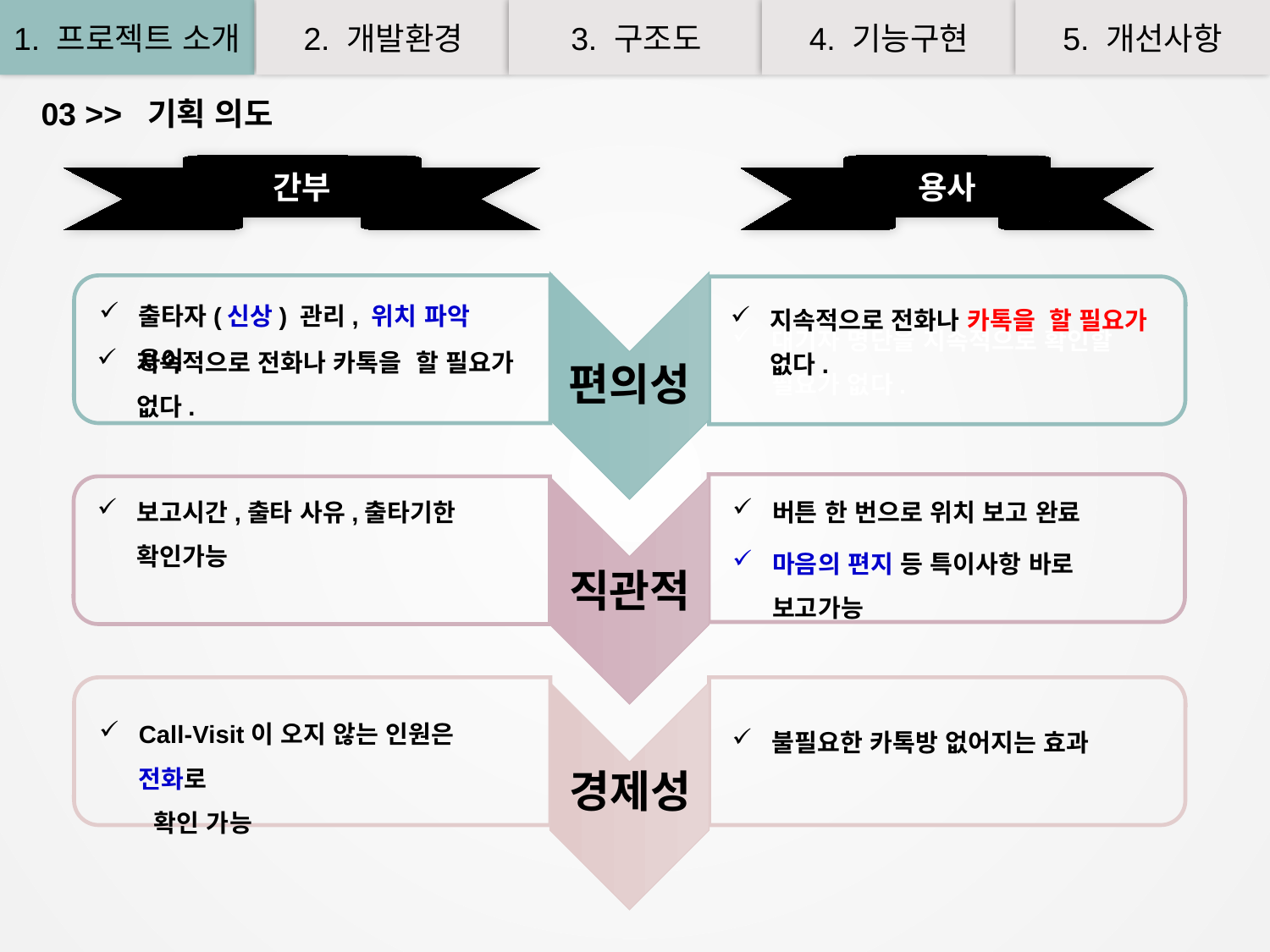

1. 프로젝트 소개
2. 개발환경
3. 구조도
4. 기능구현
5. 개선사항
03 >>  기획 의도
간부
용사

출타자(신상) 관리, 위치 파악  용이
지속적으로 전화나 카톡을  할 필요가 없다.
대기자 명단을 지속적으로 확인할 필요가 없다.
지속적으로 전화나 카톡을  할 필요가 없다.
편의성

보고시간,출타 사유,출타기한 확인가능
버튼 한 번으로 위치 보고 완료

마음의 편지 등 특이사항 바로 보고가능
직관적

Call-Visit이 오지 않는 인원은 전화로
       확인 가능
불필요한 카톡방 없어지는 효과
경제성